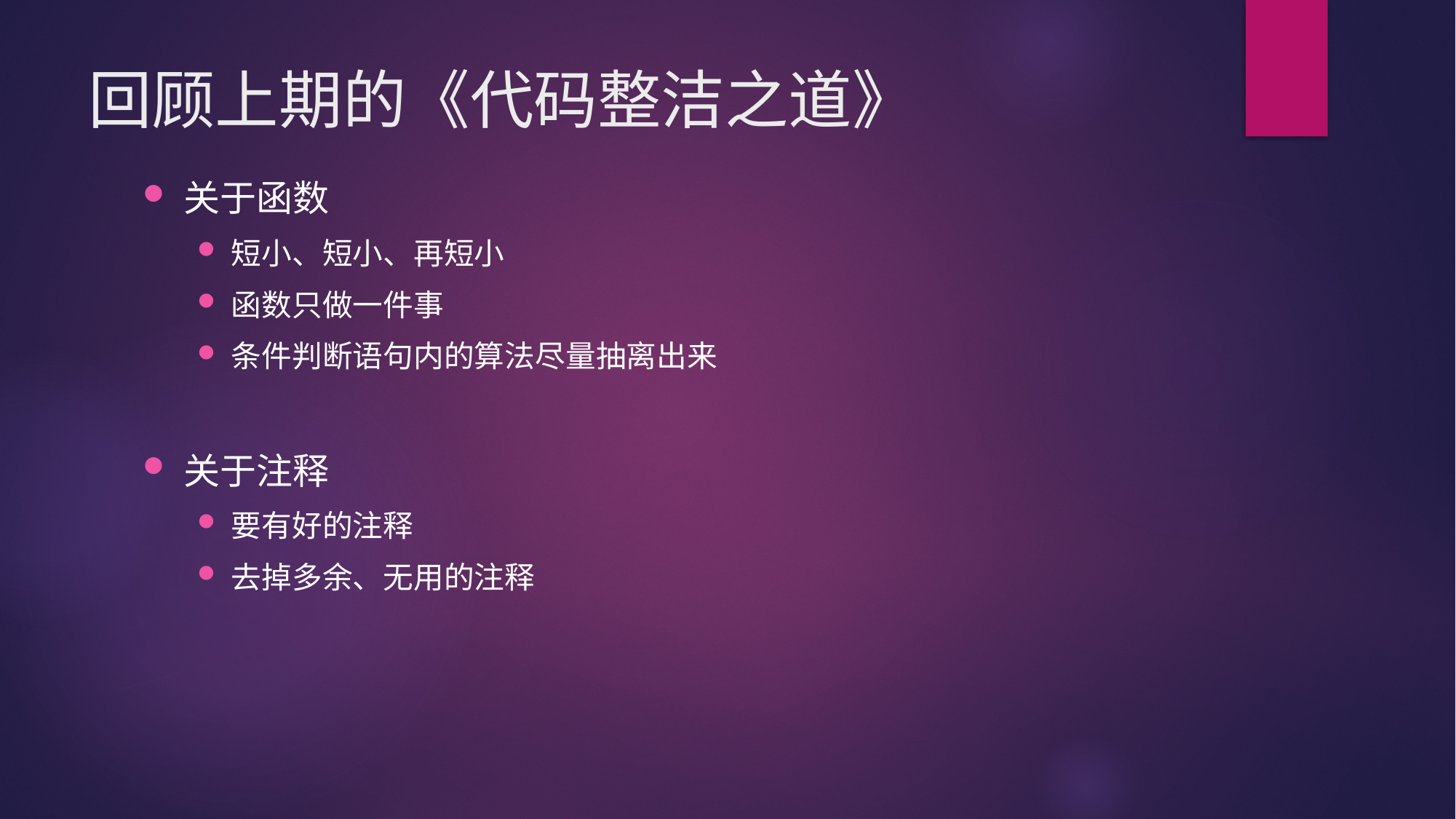

# 回顾上期的《代码整洁之道》
关于函数
短小、短小、再短小
函数只做一件事
条件判断语句内的算法尽量抽离出来

关于注释
要有好的注释
去掉多余、无用的注释